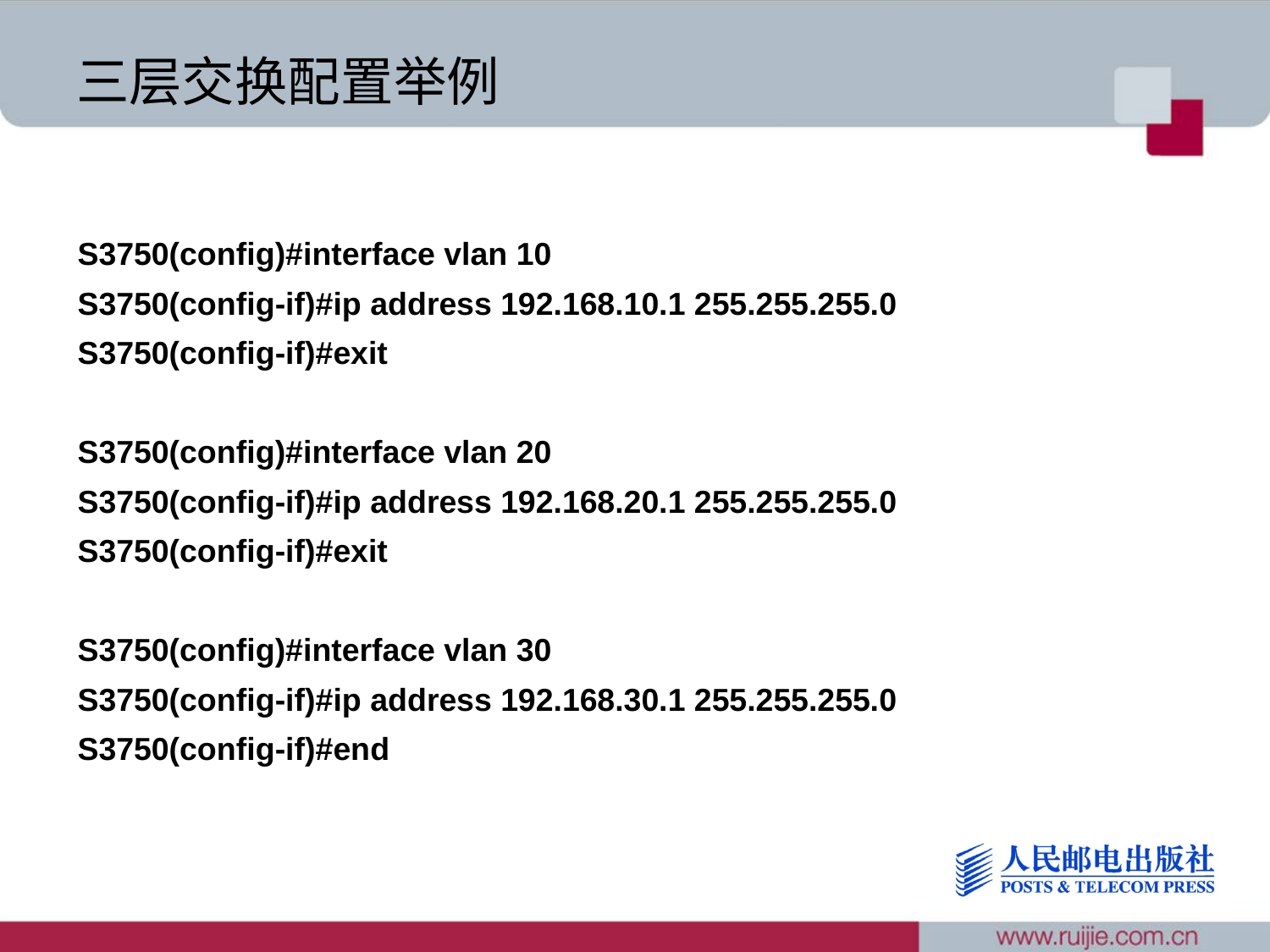

# 三层交换配置举例
S3750(config)#interface vlan 10
S3750(config-if)#ip address 192.168.10.1 255.255.255.0
S3750(config-if)#exit

S3750(config)#interface vlan 20
S3750(config-if)#ip address 192.168.20.1 255.255.255.0
S3750(config-if)#exit

S3750(config)#interface vlan 30
S3750(config-if)#ip address 192.168.30.1 255.255.255.0
S3750(config-if)#end